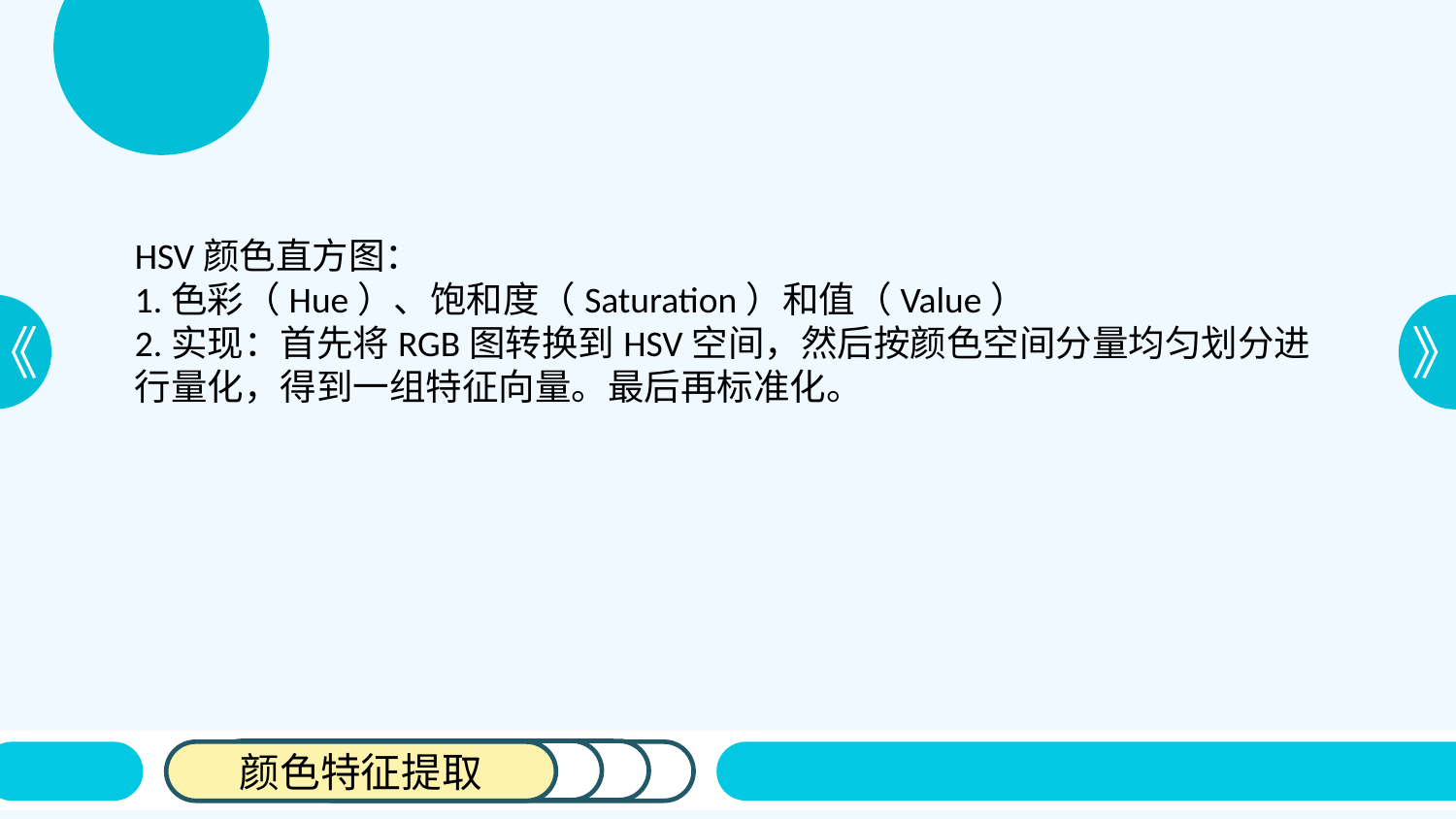

HSV颜色直方图：
1.色彩（Hue）、饱和度（Saturation）和值（Value）
2.实现：首先将RGB图转换到HSV空间，然后按颜色空间分量均匀划分进行量化，得到一组特征向量。最后再标准化。
颜色特征提取